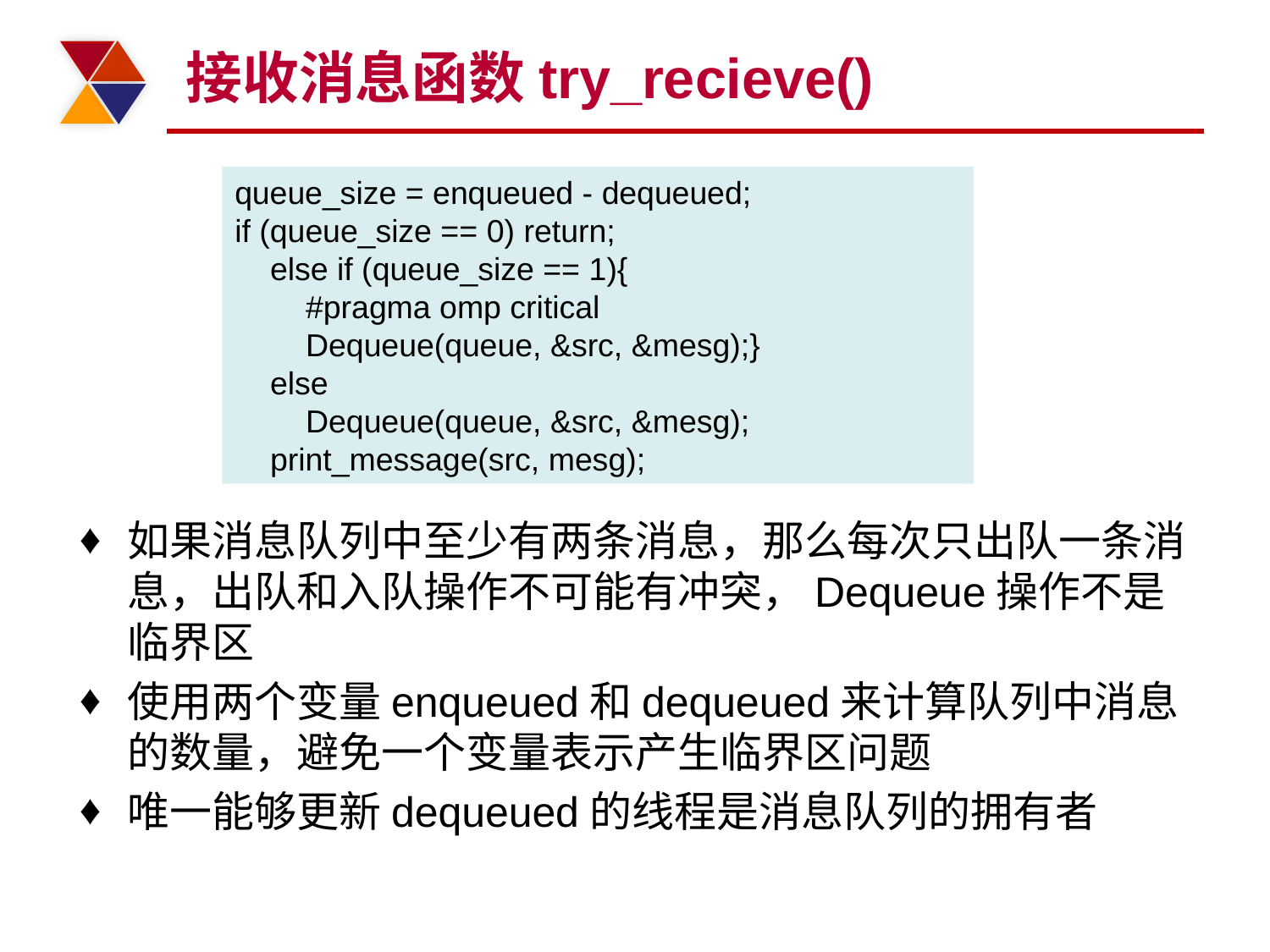

# 接收消息函数try_recieve()
queue_size = enqueued - dequeued;
if (queue_size == 0) return;
    else if (queue_size == 1){
        #pragma omp critical
        Dequeue(queue, &src, &mesg);}
    else
        Dequeue(queue, &src, &mesg);
    print_message(src, mesg);
如果消息队列中至少有两条消息，那么每次只出队一条消息，出队和入队操作不可能有冲突，Dequeue操作不是临界区
使用两个变量enqueued和dequeued来计算队列中消息的数量，避免一个变量表示产生临界区问题
唯一能够更新dequeued的线程是消息队列的拥有者